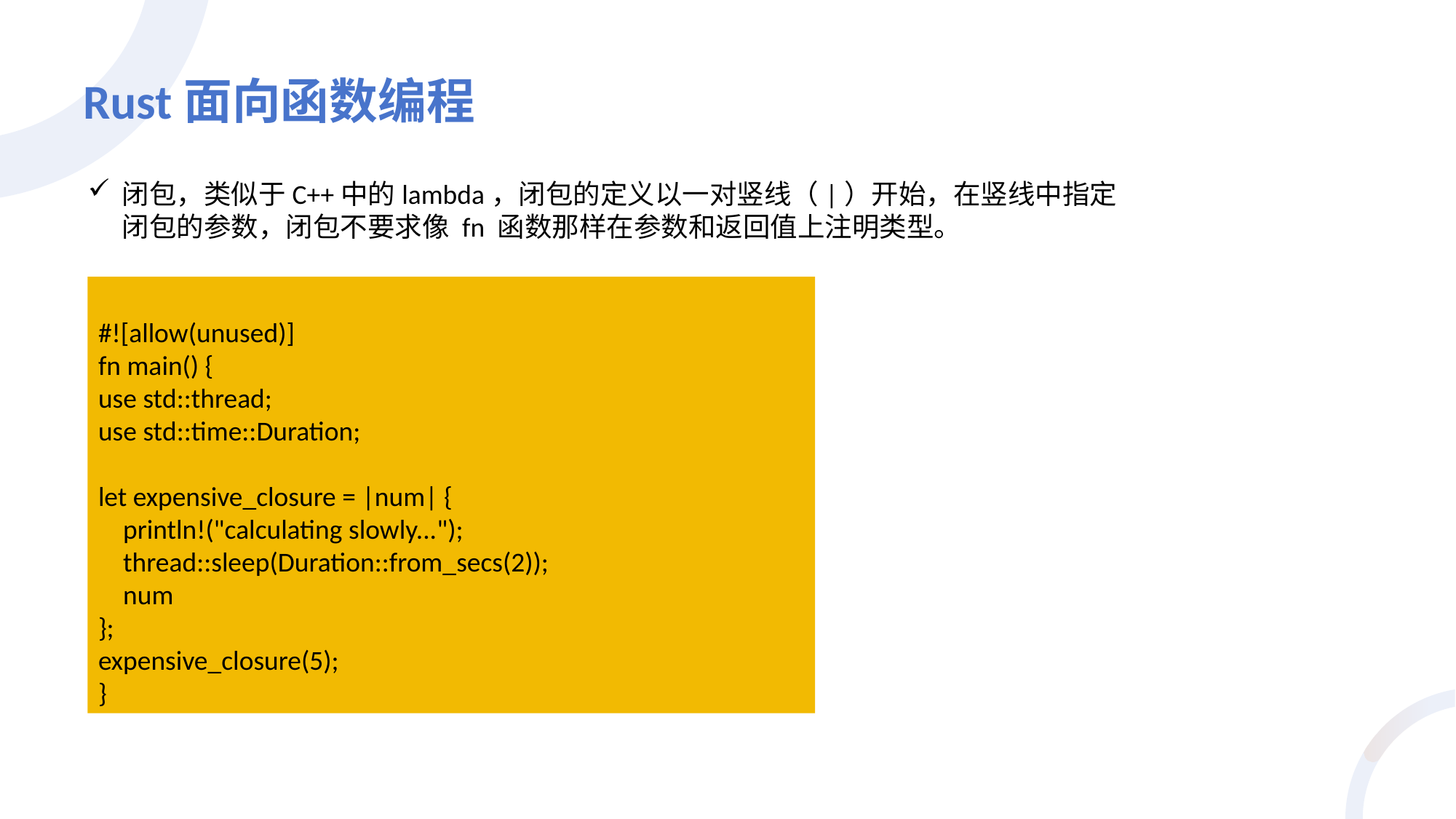

# Rust面向函数编程
闭包，类似于C++中的lambda，闭包的定义以一对竖线（|）开始，在竖线中指定闭包的参数，闭包不要求像 fn 函数那样在参数和返回值上注明类型。

#![allow(unused)]
fn main() {
use std::thread;
use std::time::Duration;

let expensive_closure = |num| {
    println!("calculating slowly...");
    thread::sleep(Duration::from_secs(2));
    num
};
expensive_closure(5);
}